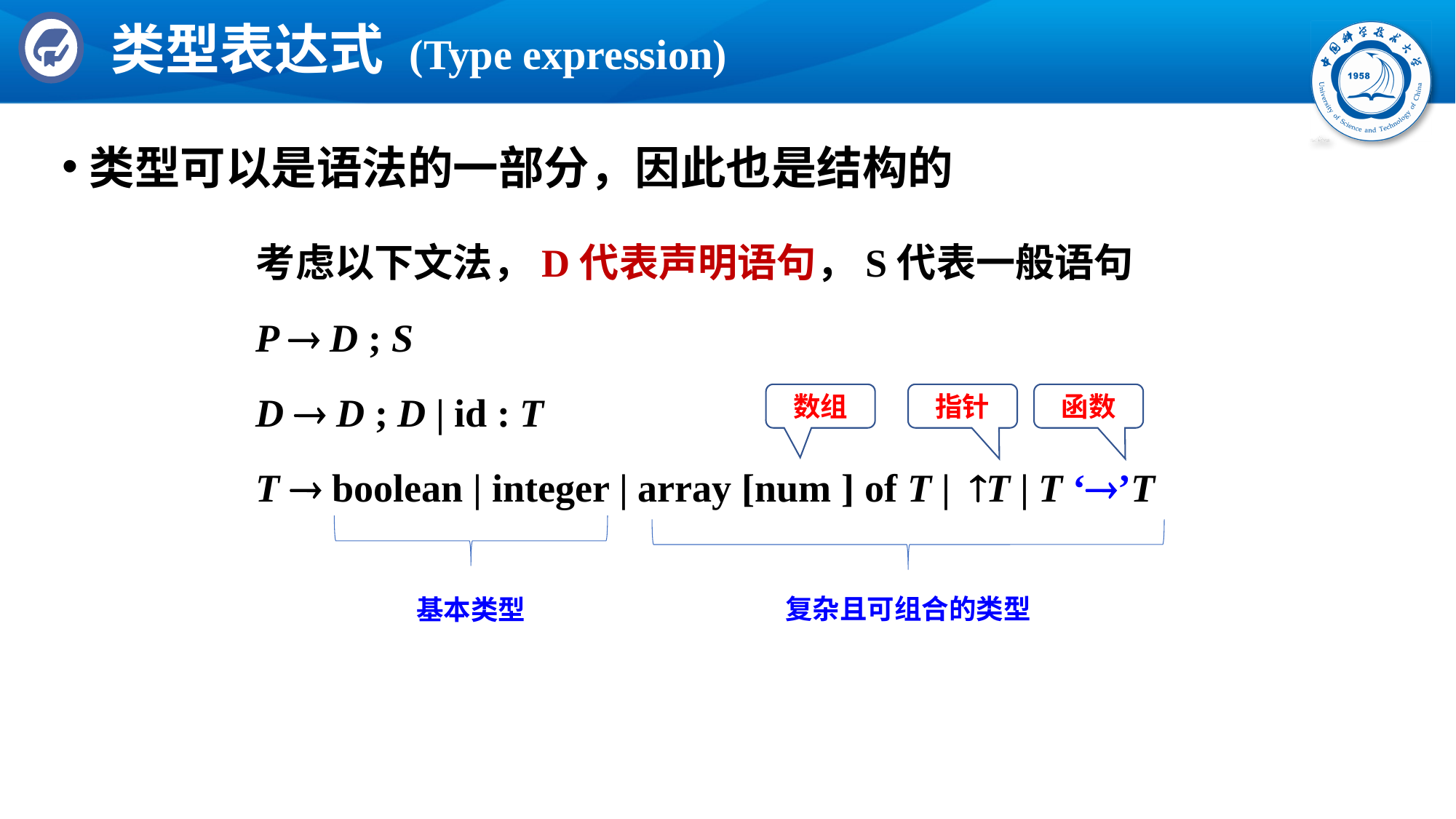

# 类型表达式 (Type expression)
类型可以是语法的一部分，因此也是结构的
考虑以下文法，D代表声明语句，S代表一般语句
P → D ; S
D → D ; D | id : T
T → boolean | integer | array [num ] of T |  ↑T | T ‘→’T

数组
指针
函数

复杂且可组合的类型
基本类型